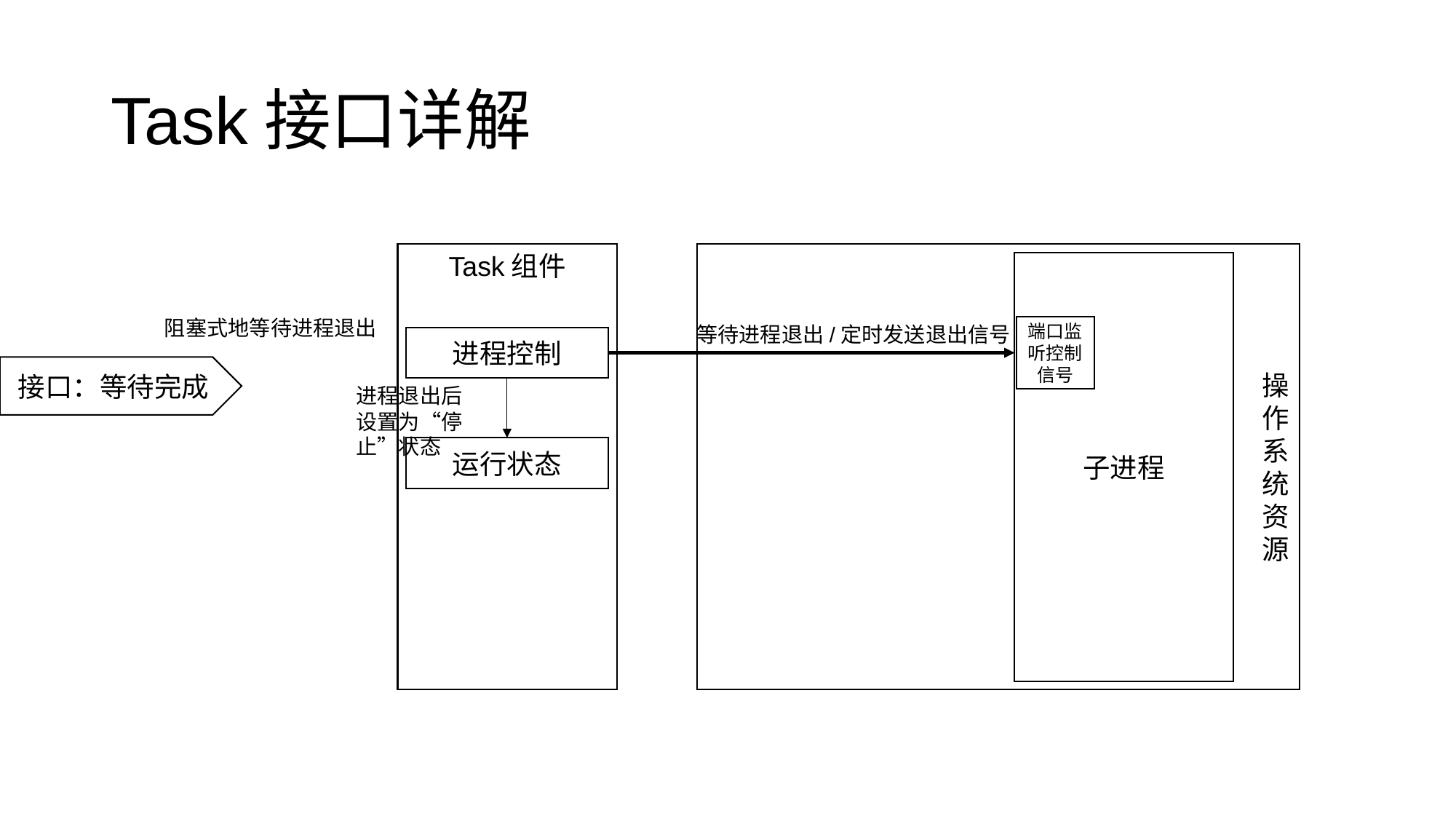

# Task接口详解
Task组件
进程控制
运行状态
操
作
系
统
资
源
子进程
阻塞式地等待进程退出
等待进程退出/定时发送退出信号
端口监听控制信号
接口：等待完成
进程退出后设置为“停止”状态